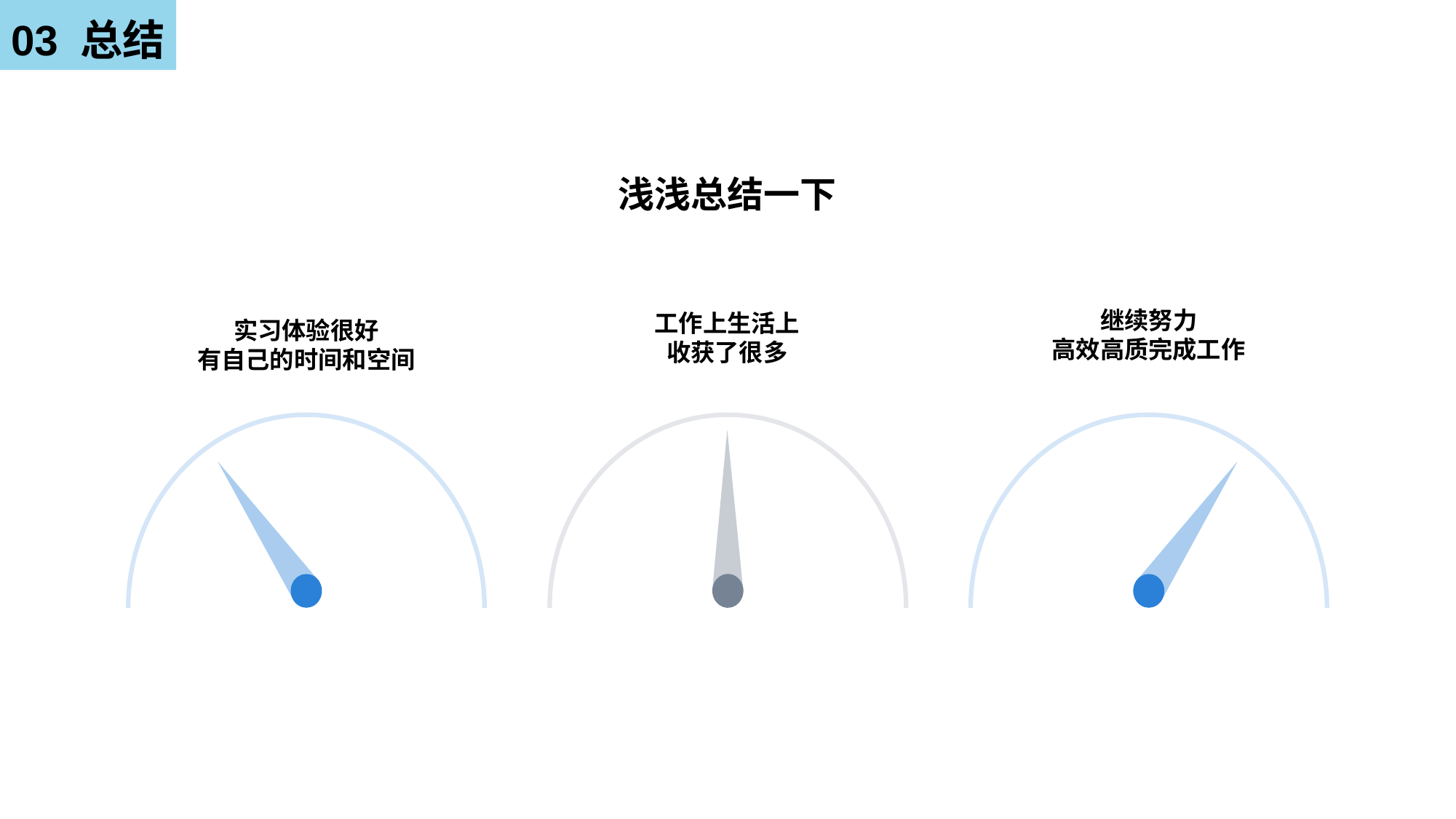

# 03 总结
浅浅总结一下
继续努力
高效高质完成工作

工作上生活上
收获了很多

实习体验很好
有自己的时间和空间